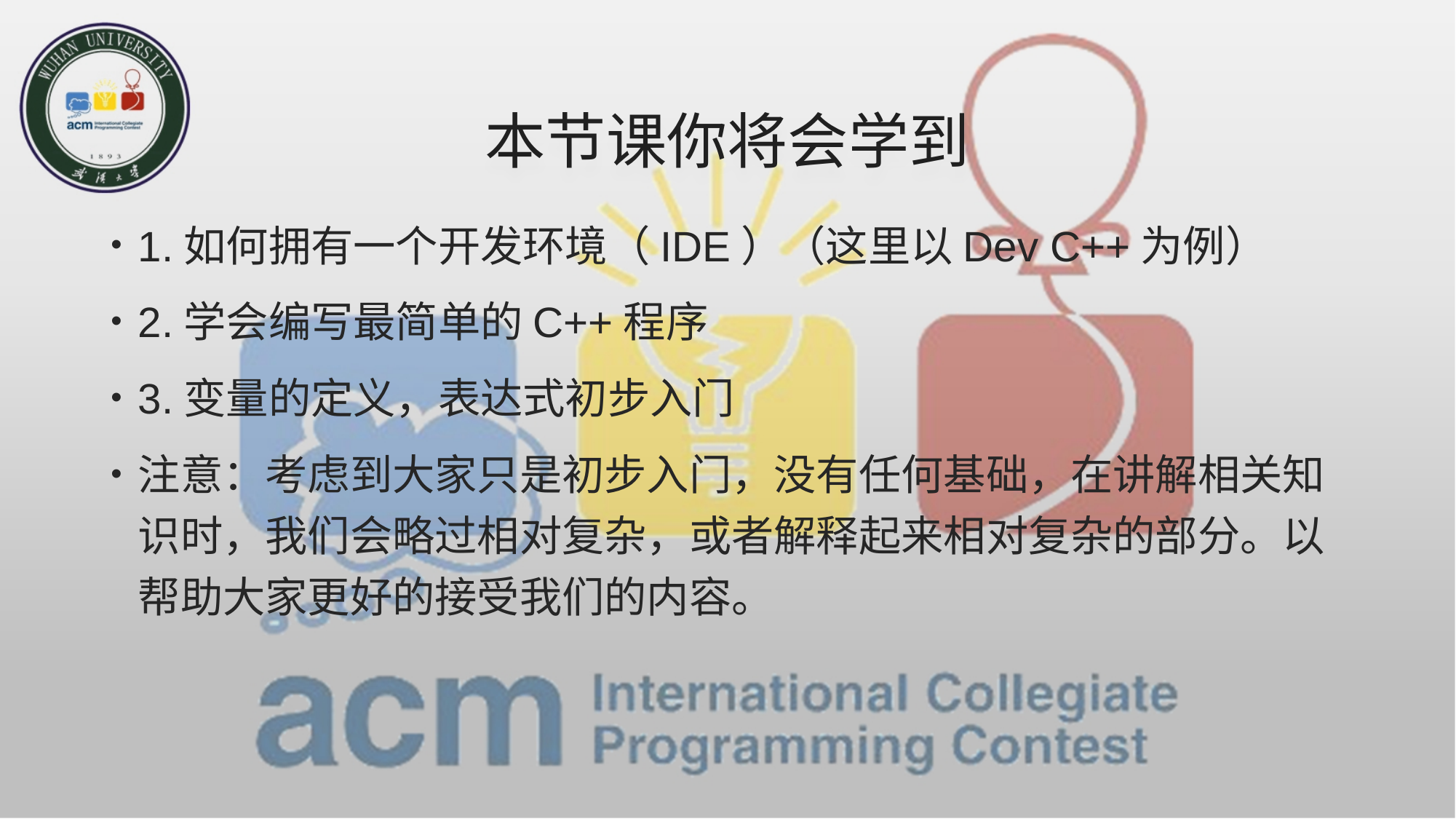

# 本节课你将会学到
1.如何拥有一个开发环境（IDE）（这里以Dev C++为例）
2.学会编写最简单的C++程序
3.变量的定义，表达式初步入门
注意：考虑到大家只是初步入门，没有任何基础，在讲解相关知识时，我们会略过相对复杂，或者解释起来相对复杂的部分。以帮助大家更好的接受我们的内容。